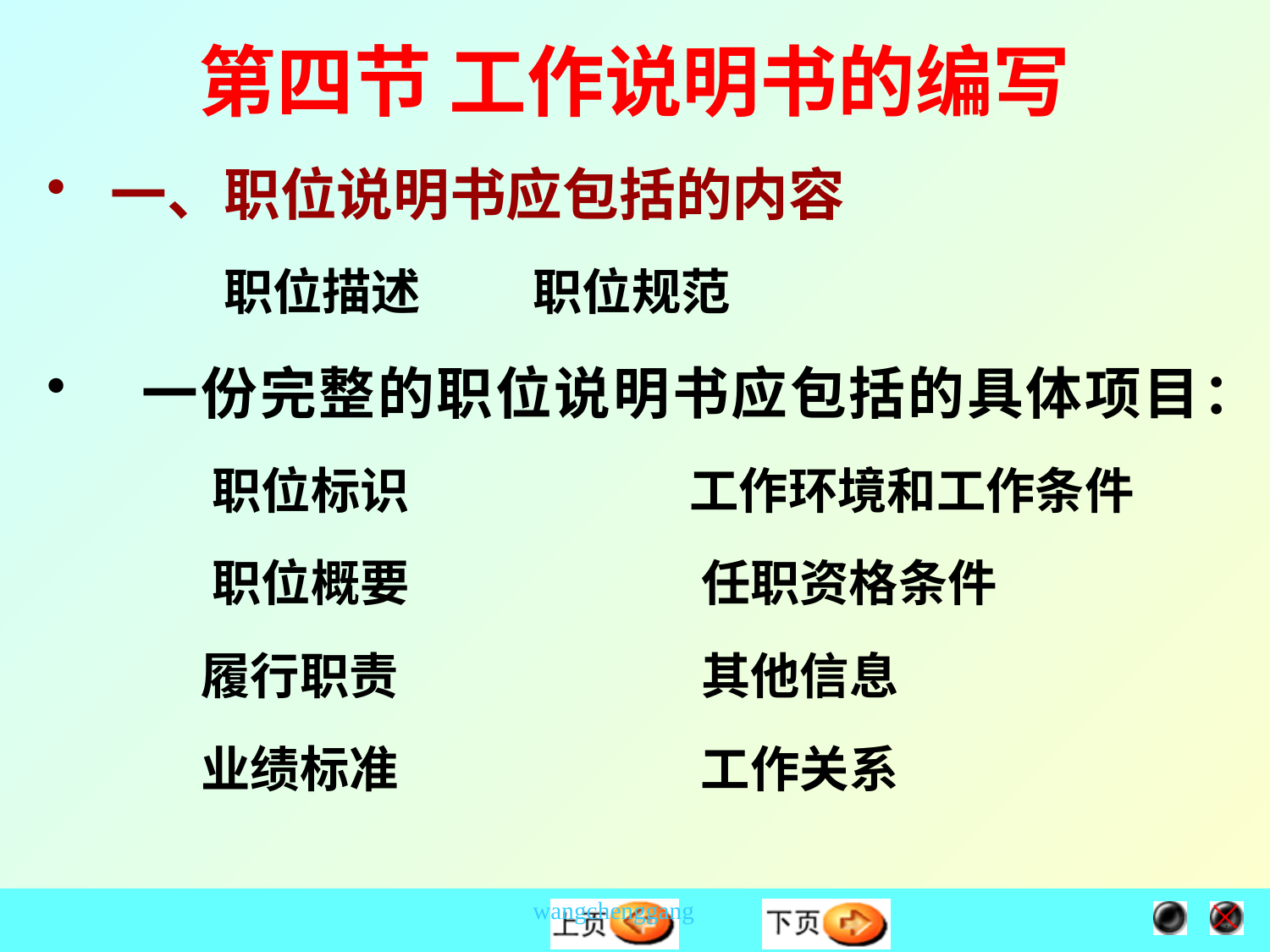

# 第四节 工作说明书的编写
一、职位说明书应包括的内容
         职位描述          职位规范
 一份完整的职位说明书应包括的具体项目：
        职位标识                         工作环境和工作条件
        职位概要                          任职资格条件
       履行职责                           其他信息
       业绩标准                           工作关系

wangchenggang